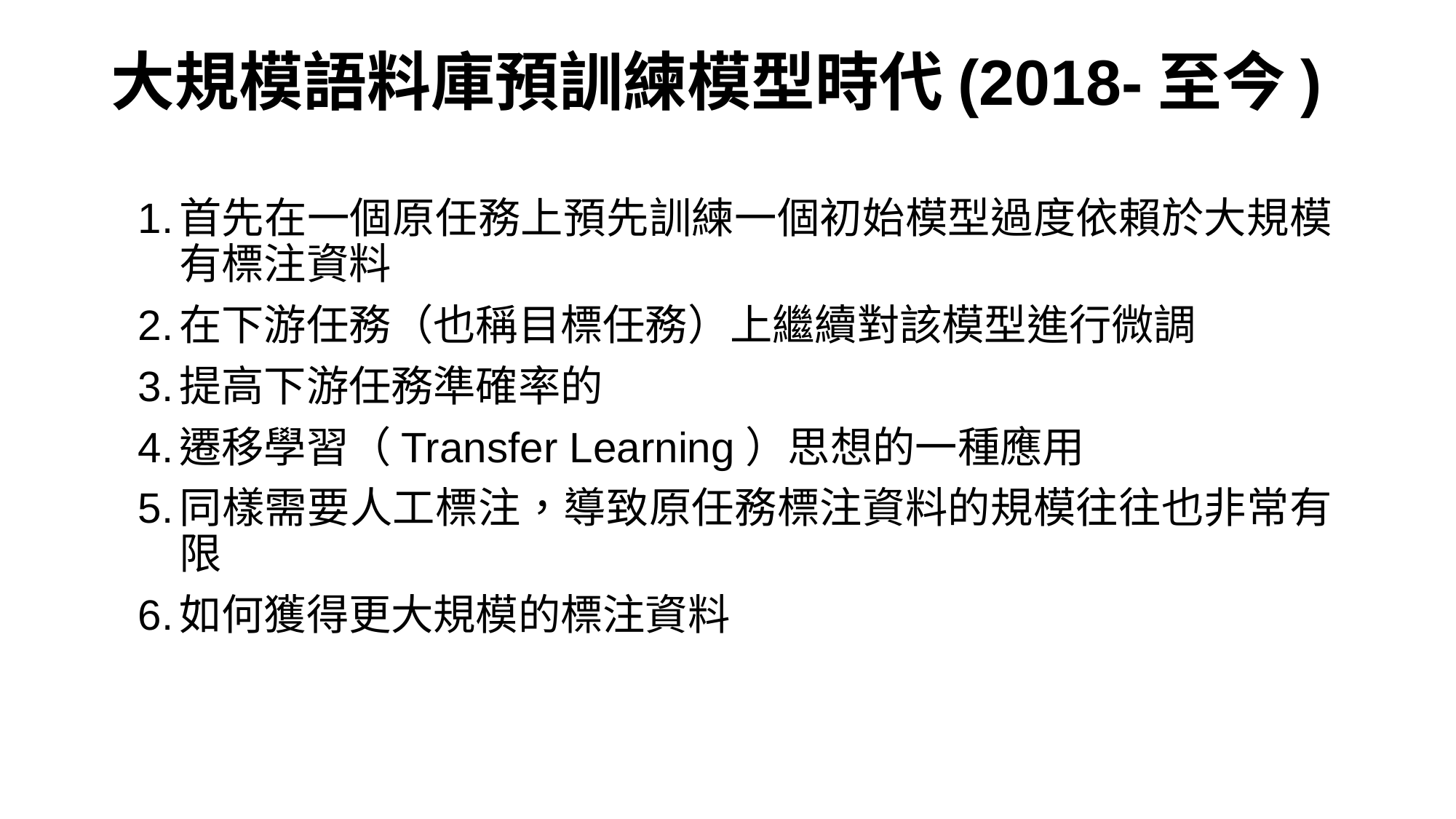

# 大規模語料庫預訓練模型時代(2018-至今)
首先在一個原任務上預先訓練一個初始模型過度依賴於大規模有標注資料
在下游任務（也稱目標任務）上繼續對該模型進行微調
提高下游任務準確率的
遷移學習（Transfer Learning）思想的一種應用
同樣需要人工標注，導致原任務標注資料的規模往往也非常有限
如何獲得更大規模的標注資料